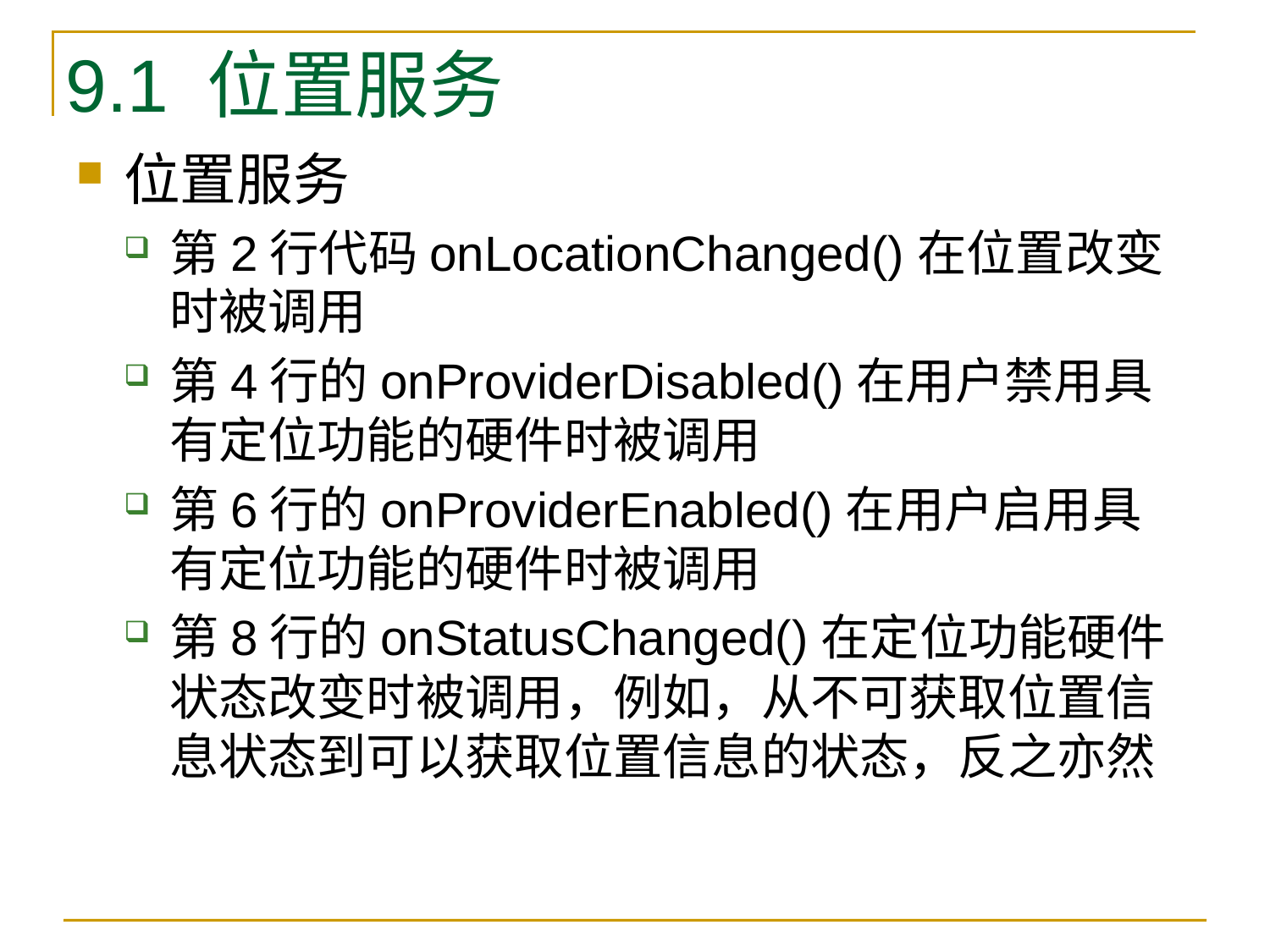

# 9.1 位置服务
位置服务
第2行代码onLocationChanged()在位置改变时被调用
第4行的onProviderDisabled()在用户禁用具有定位功能的硬件时被调用
第6行的onProviderEnabled()在用户启用具有定位功能的硬件时被调用
第8行的onStatusChanged()在定位功能硬件状态改变时被调用，例如，从不可获取位置信息状态到可以获取位置信息的状态，反之亦然